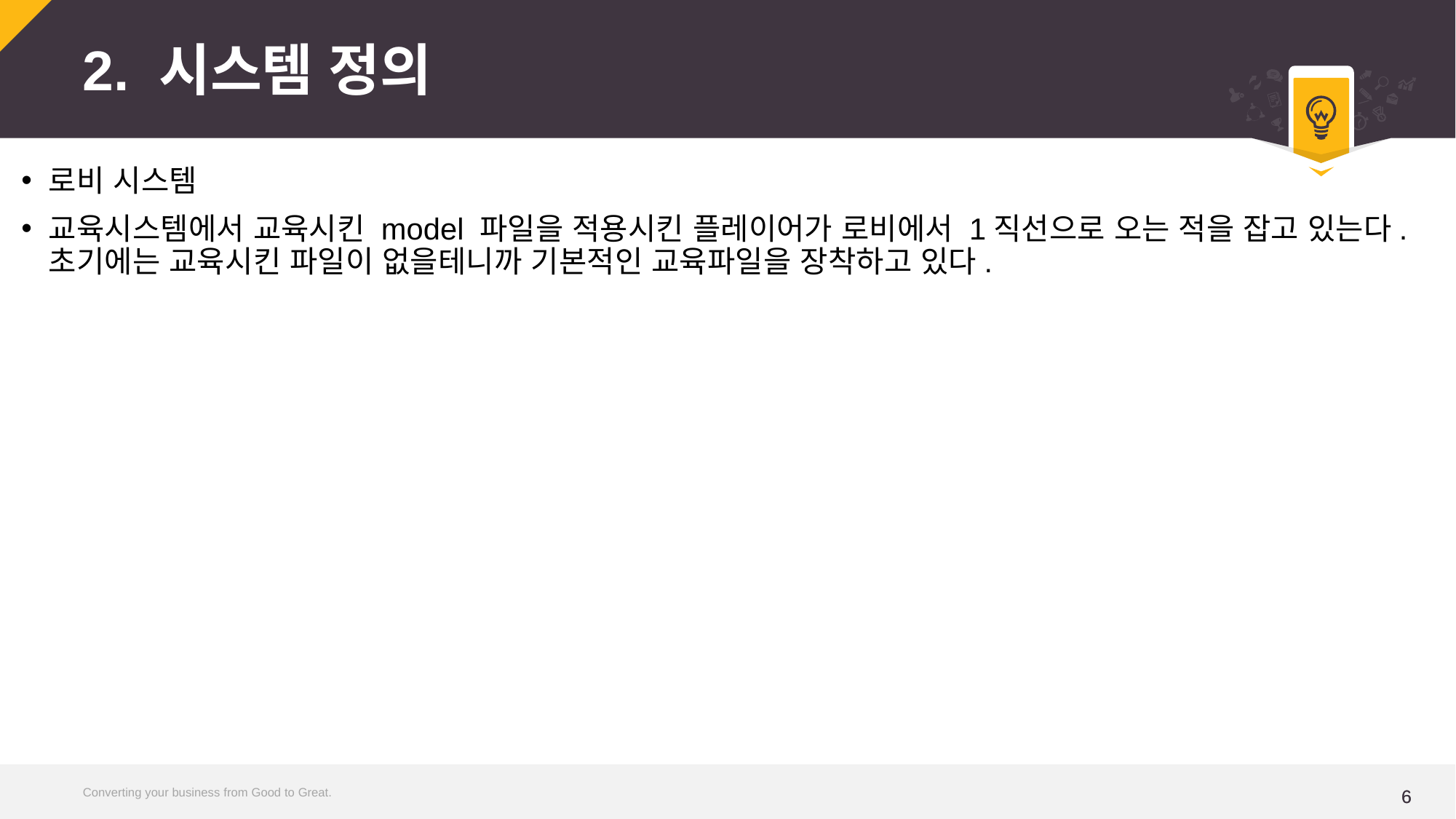

# 2. 시스템 정의

로비 시스템
교육시스템에서 교육시킨 model 파일을 적용시킨 플레이어가 로비에서 1직선으로 오는 적을 잡고 있는다. 초기에는 교육시킨 파일이 없을테니까 기본적인 교육파일을 장착하고 있다.
Converting your business from Good to Great.